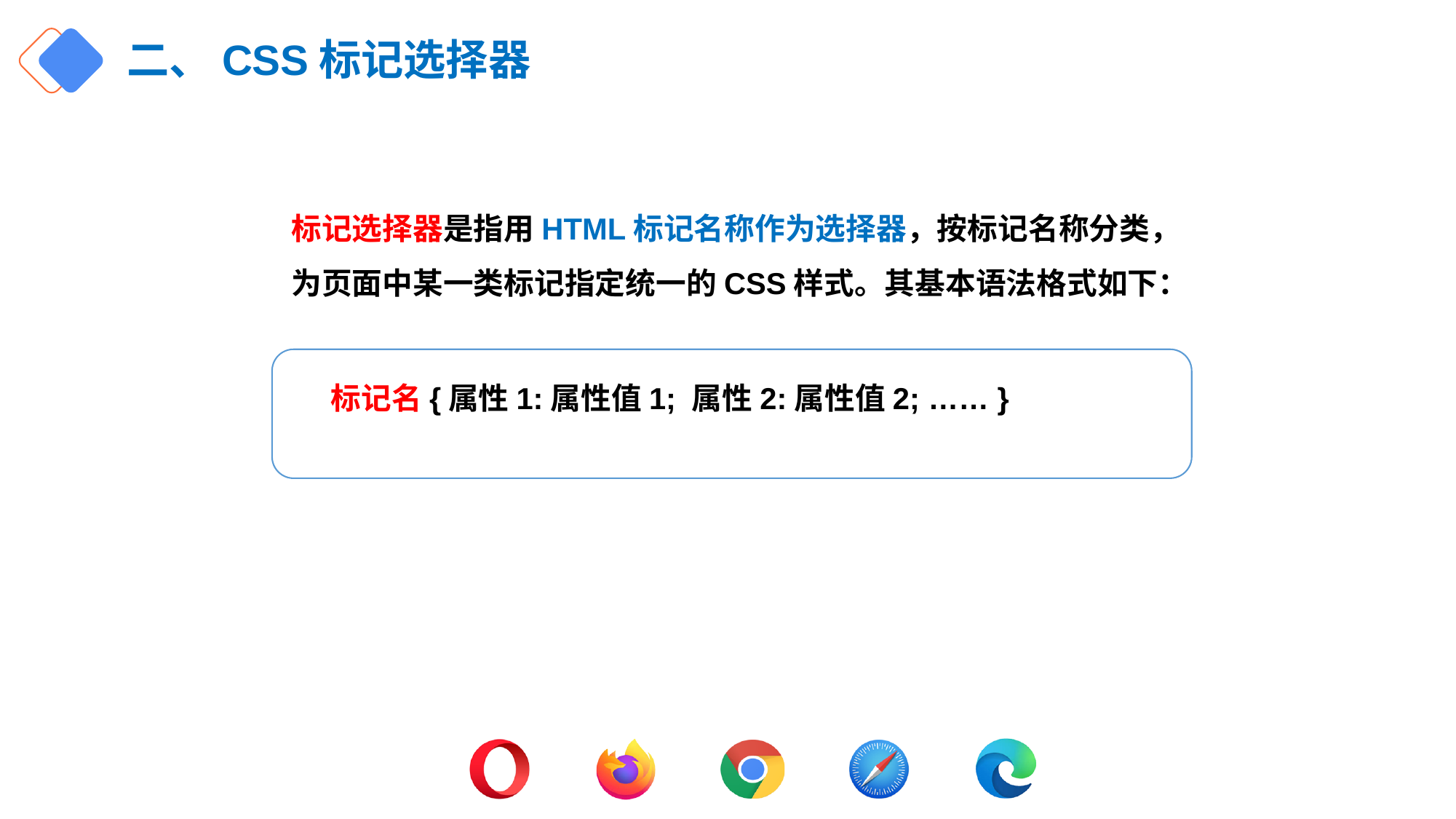

# 二、CSS标记选择器
标记选择器是指用HTML标记名称作为选择器，按标记名称分类，为页面中某一类标记指定统一的CSS样式。其基本语法格式如下：

     标记名{属性1:属性值1; 属性2:属性值2; …… }